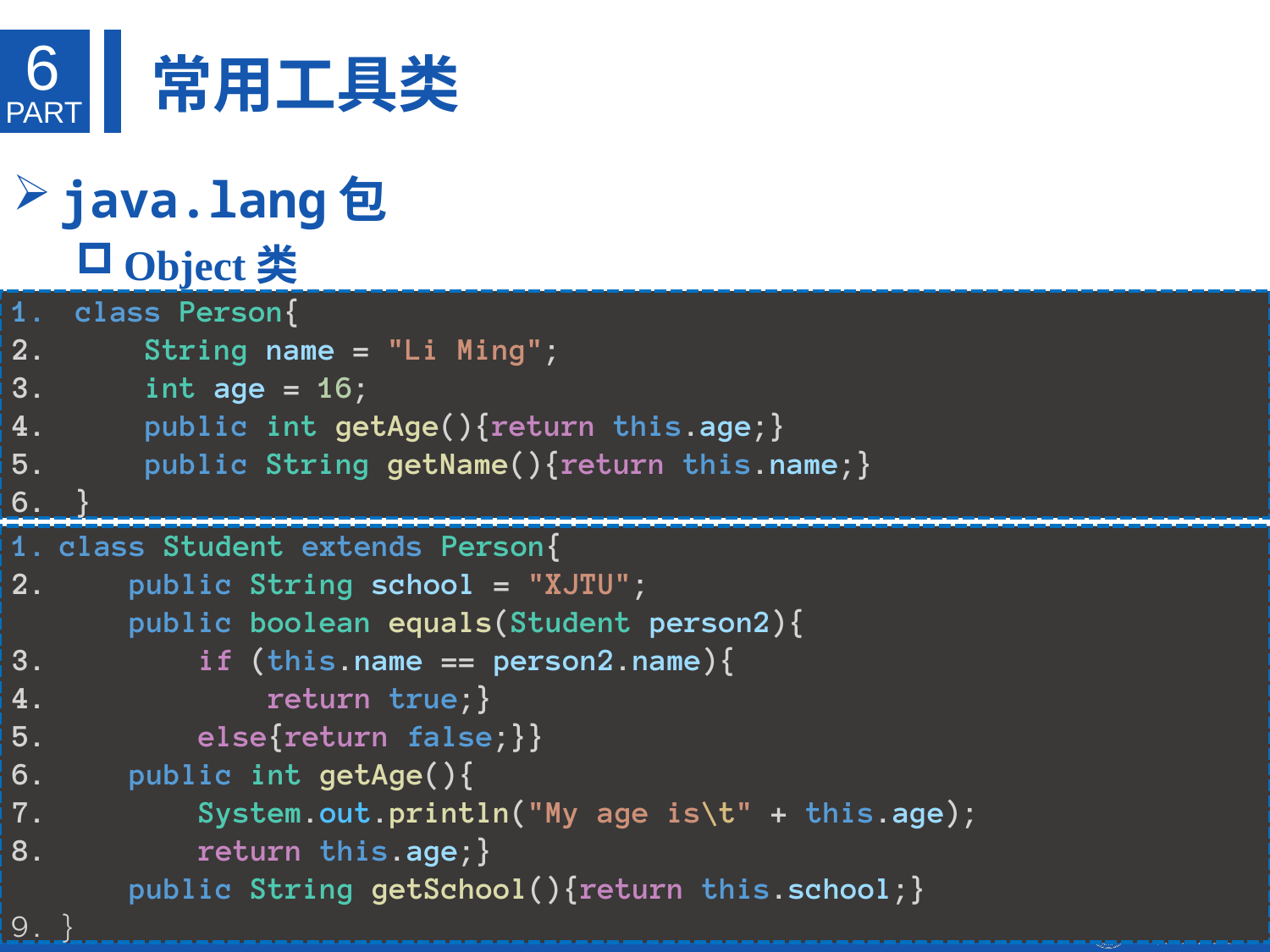

6
常用工具类
PART
java.lang包
Object类
class Person{
    String name = "Li Ming";
    int age = 16;
    public int getAge(){return this.age;}
    public String getName(){return this.name;}
}
class Student extends Person{
    public String school = "XJTU";
    public boolean equals(Student person2){
        if (this.name == person2.name){
            return true;}
        else{return false;}}
    public int getAge(){
        System.out.println("My age is\t" + this.age);
        return this.age;}
    public String getSchool(){return this.school;}
}